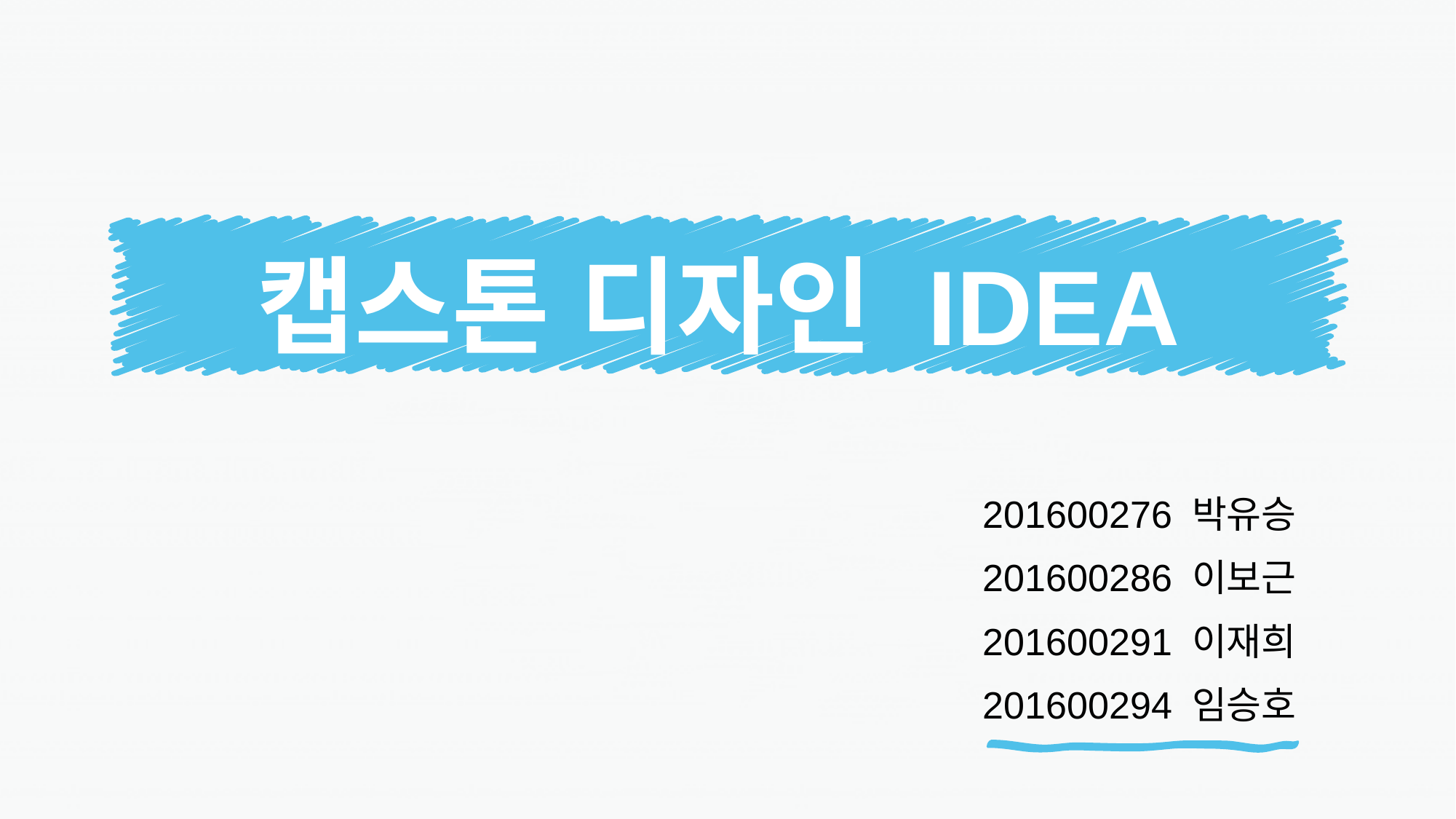

# 캡스톤 디자인 IDEA
201600276 박유승

201600286 이보근

201600291 이재희

201600294 임승호